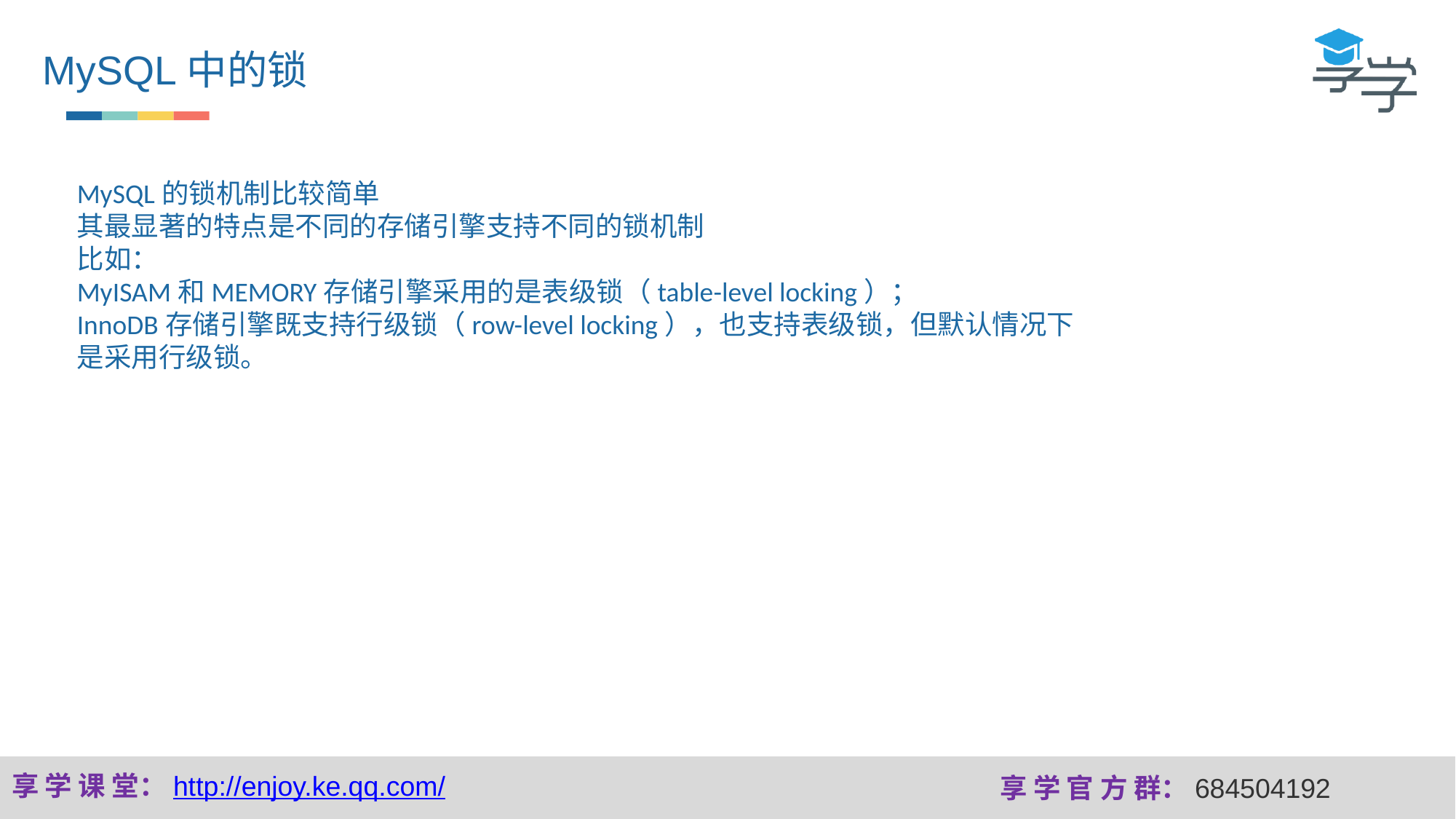

MySQL中的锁

MySQL的锁机制比较简单
其最显著的特点是不同的存储引擎支持不同的锁机制
比如：
MyISAM和MEMORY存储引擎采用的是表级锁（table-level locking）；
InnoDB存储引擎既支持行级锁（row-level locking），也支持表级锁，但默认情况下是采用行级锁。